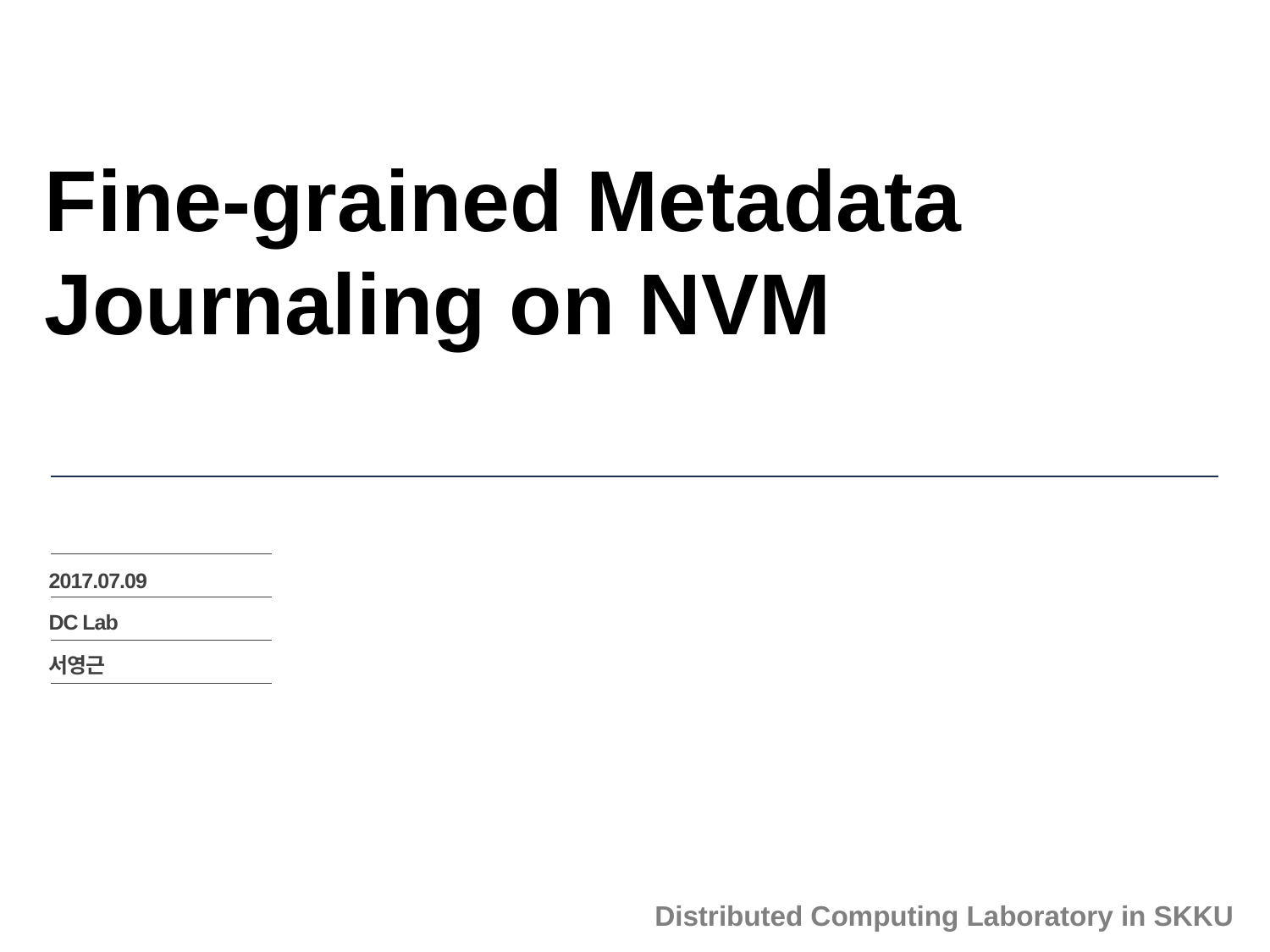

# Fine-grained Metadata Journaling on NVM
2017.07.09
DC Lab
서영근
Distributed Computing Laboratory in SKKU